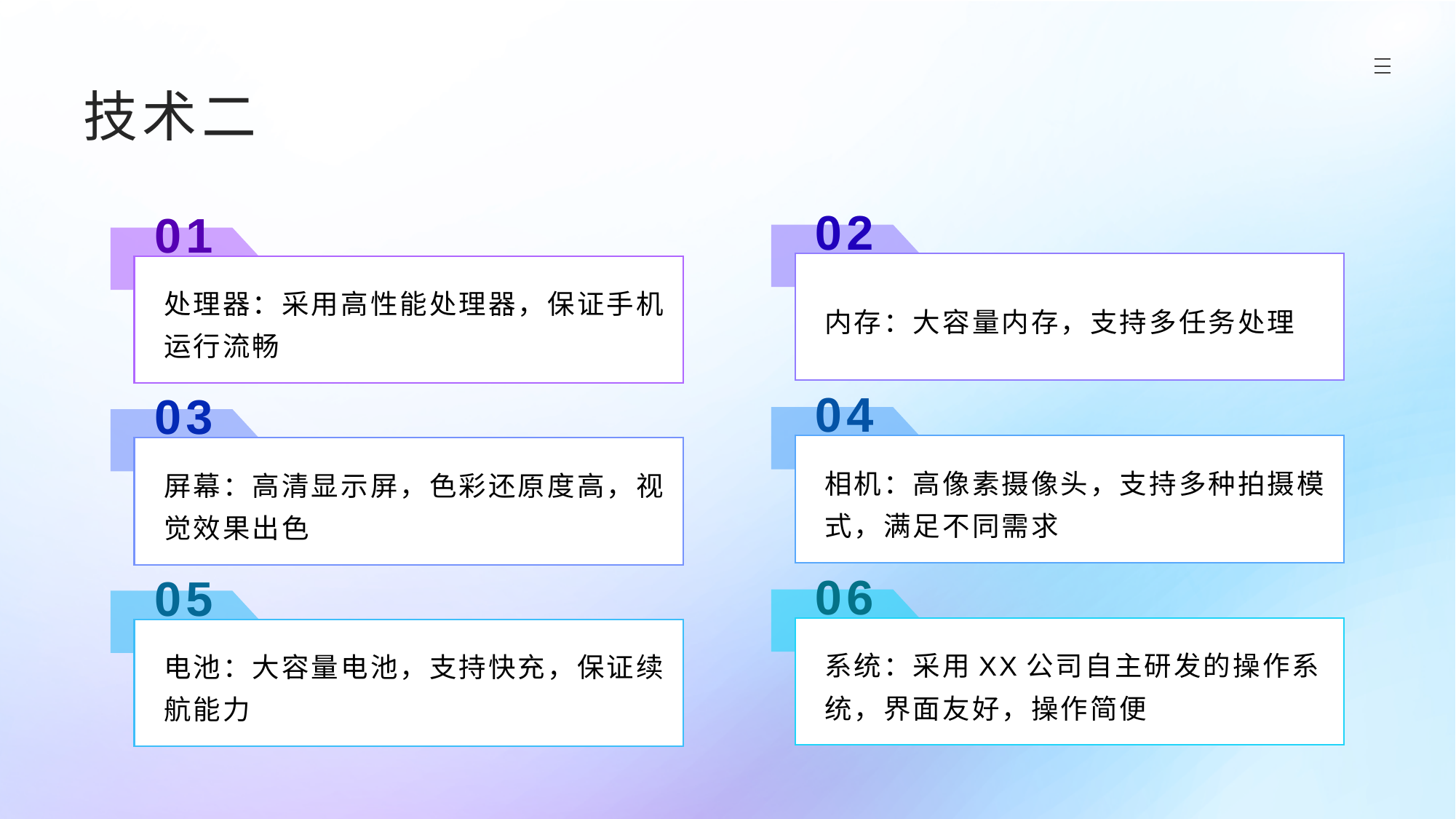

技术二
02
01

内存：大容量内存，支持多任务处理
处理器：采用高性能处理器，保证手机运行流畅
04
03

相机：高像素摄像头，支持多种拍摄模式，满足不同需求
屏幕：高清显示屏，色彩还原度高，视觉效果出色
06
05

系统：采用XX公司自主研发的操作系统，界面友好，操作简便
电池：大容量电池，支持快充，保证续航能力